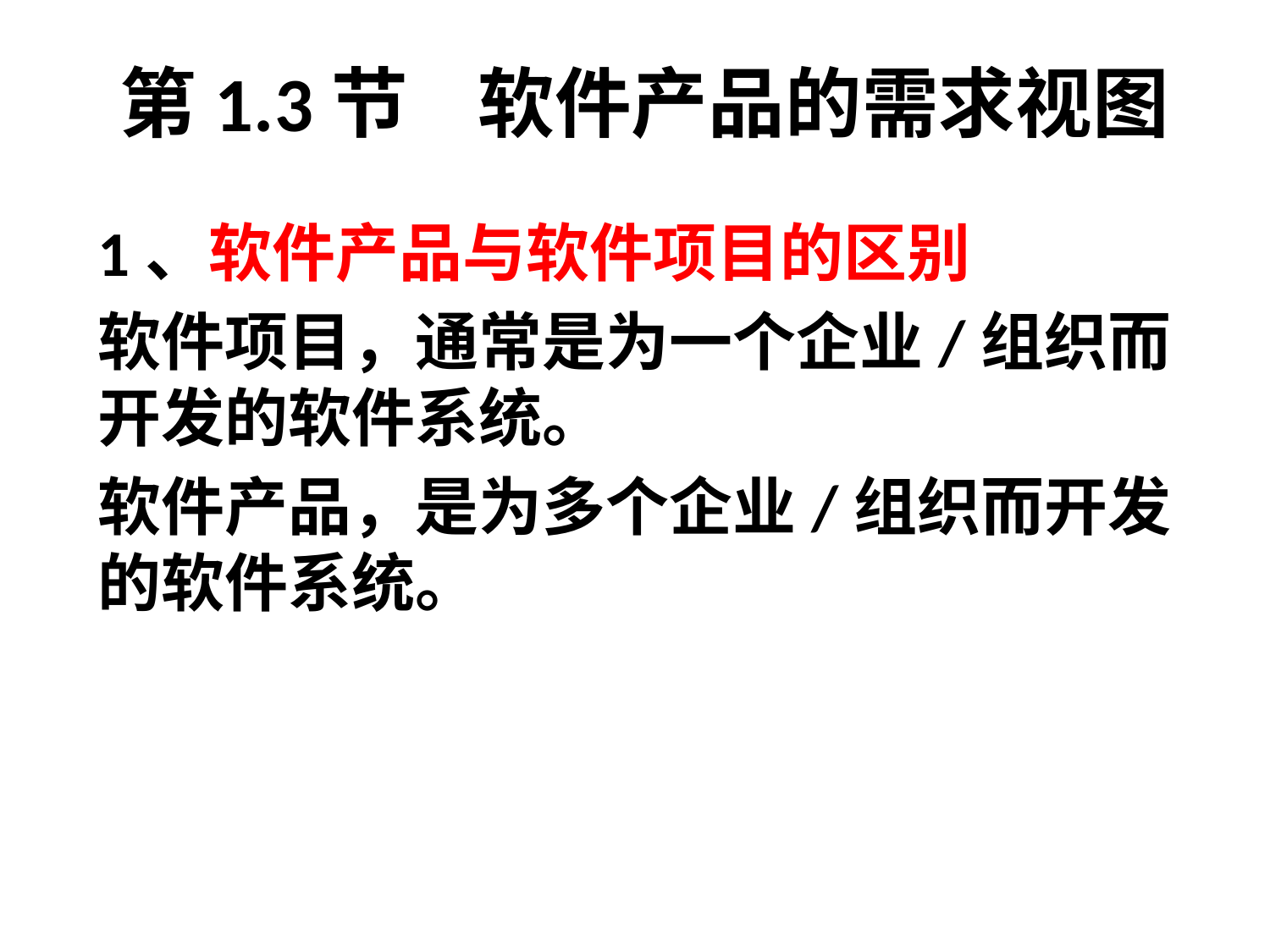

# 第1.3节    软件产品的需求视图
1、软件产品与软件项目的区别
软件项目，通常是为一个企业/组织而开发的软件系统。
软件产品，是为多个企业/组织而开发的软件系统。